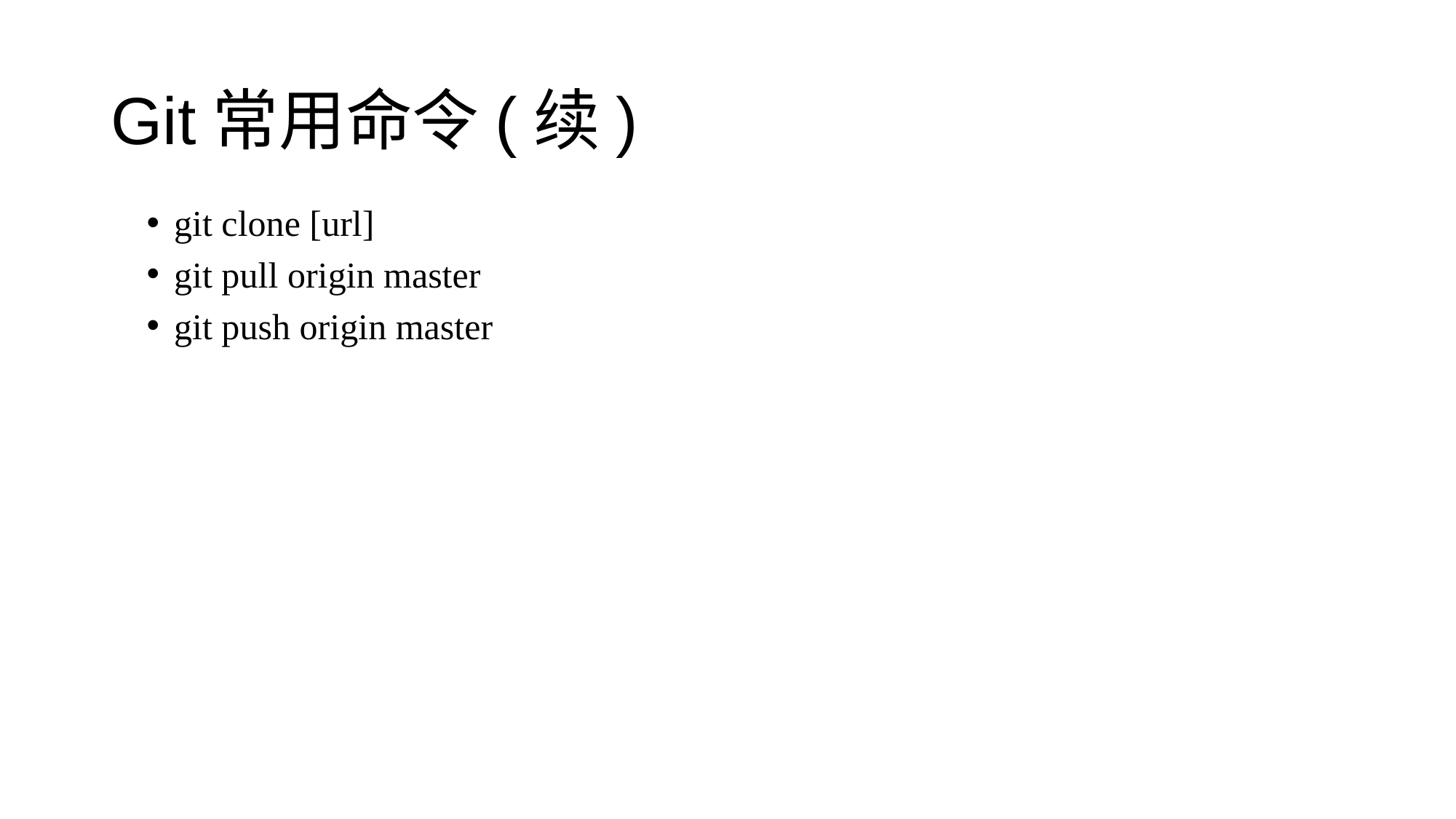

# Git常用命令(续)
git clone [url]
git pull origin master
git push origin master